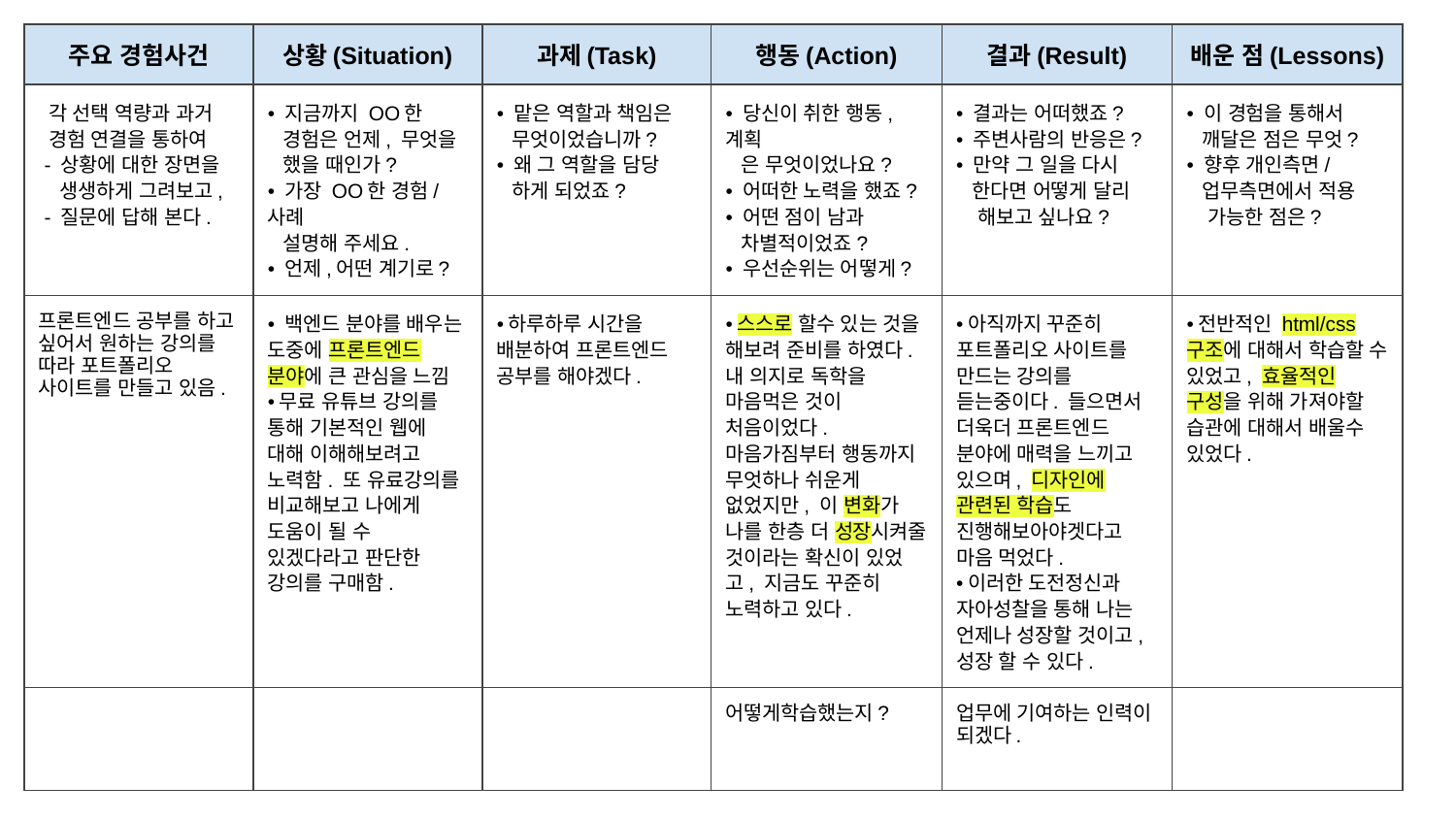

| 주요 경험사건 | 상황(Situation) | 과제(Task) | 행동(Action) | 결과(Result) | 배운 점(Lessons) |
| --- | --- | --- | --- | --- | --- |
| 각 선택 역량과 과거 경험 연결을 통하여 - 상황에 대한 장면을 생생하게 그려보고, - 질문에 답해 본다. | • 지금까지 OO한 경험은 언제, 무엇을 했을 때인가? • 가장 OO한 경험/사례 설명해 주세요. • 언제,어떤 계기로? | • 맡은 역할과 책임은 무엇이었습니까? • 왜 그 역할을 담당 하게 되었죠? | • 당신이 취한 행동,계획 은 무엇이었나요? • 어떠한 노력을 했죠? • 어떤 점이 남과 차별적이었죠? • 우선순위는 어떻게? | • 결과는 어떠했죠? • 주변사람의 반응은? • 만약 그 일을 다시 한다면 어떻게 달리 해보고 싶나요? | • 이 경험을 통해서 깨달은 점은 무엇? • 향후 개인측면/ 업무측면에서 적용 가능한 점은? |
| 프론트엔드 공부를 하고 싶어서 원하는 강의를 따라 포트폴리오 사이트를 만들고 있음. | • 백엔드 분야를 배우는 도중에 프론트엔드 분야에 큰 관심을 느낌 •무료 유튜브 강의를 통해 기본적인 웹에 대해 이해해보려고 노력함. 또 유료강의를 비교해보고 나에게 도움이 될 수 있겠다라고 판단한 강의를 구매함. | •하루하루 시간을 배분하여 프론트엔드 공부를 해야겠다. | •스스로 할수 있는 것을 해보려 준비를 하였다. 내 의지로 독학을 마음먹은 것이 처음이었다. 마음가짐부터 행동까지 무엇하나 쉬운게 없었지만, 이 변화가 나를 한층 더 성장시켜줄 것이라는 확신이 있었고, 지금도 꾸준히 노력하고 있다. | •아직까지 꾸준히 포트폴리오 사이트를 만드는 강의를 듣는중이다. 들으면서 더욱더 프론트엔드 분야에 매력을 느끼고 있으며, 디자인에 관련된 학습도 진행해보아야겟다고 마음 먹었다. •이러한 도전정신과 자아성찰을 통해 나는 언제나 성장할 것이고, 성장 할 수 있다. | •전반적인 html/css 구조에 대해서 학습할 수 있었고, 효율적인 구성을 위해 가져야할 습관에 대해서 배울수 있었다. |
|  |  |  | 어떻게학습했는지? | 업무에 기여하는 인력이 되겠다. |  |